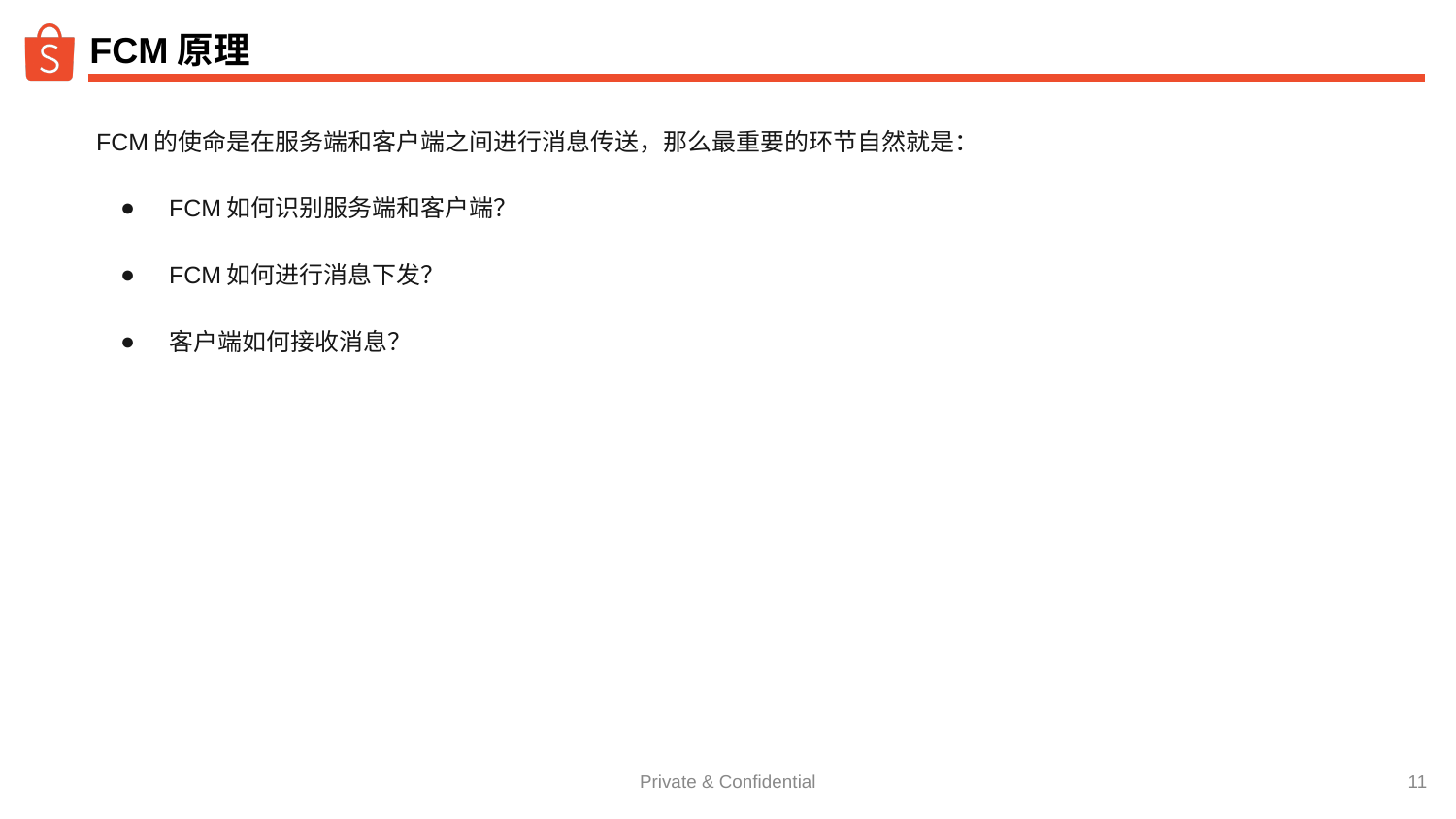

# FCM原理
FCM的使命是在服务端和客户端之间进行消息传送，那么最重要的环节自然就是：

FCM如何识别服务端和客户端？

FCM如何进行消息下发？

客户端如何接收消息？
11